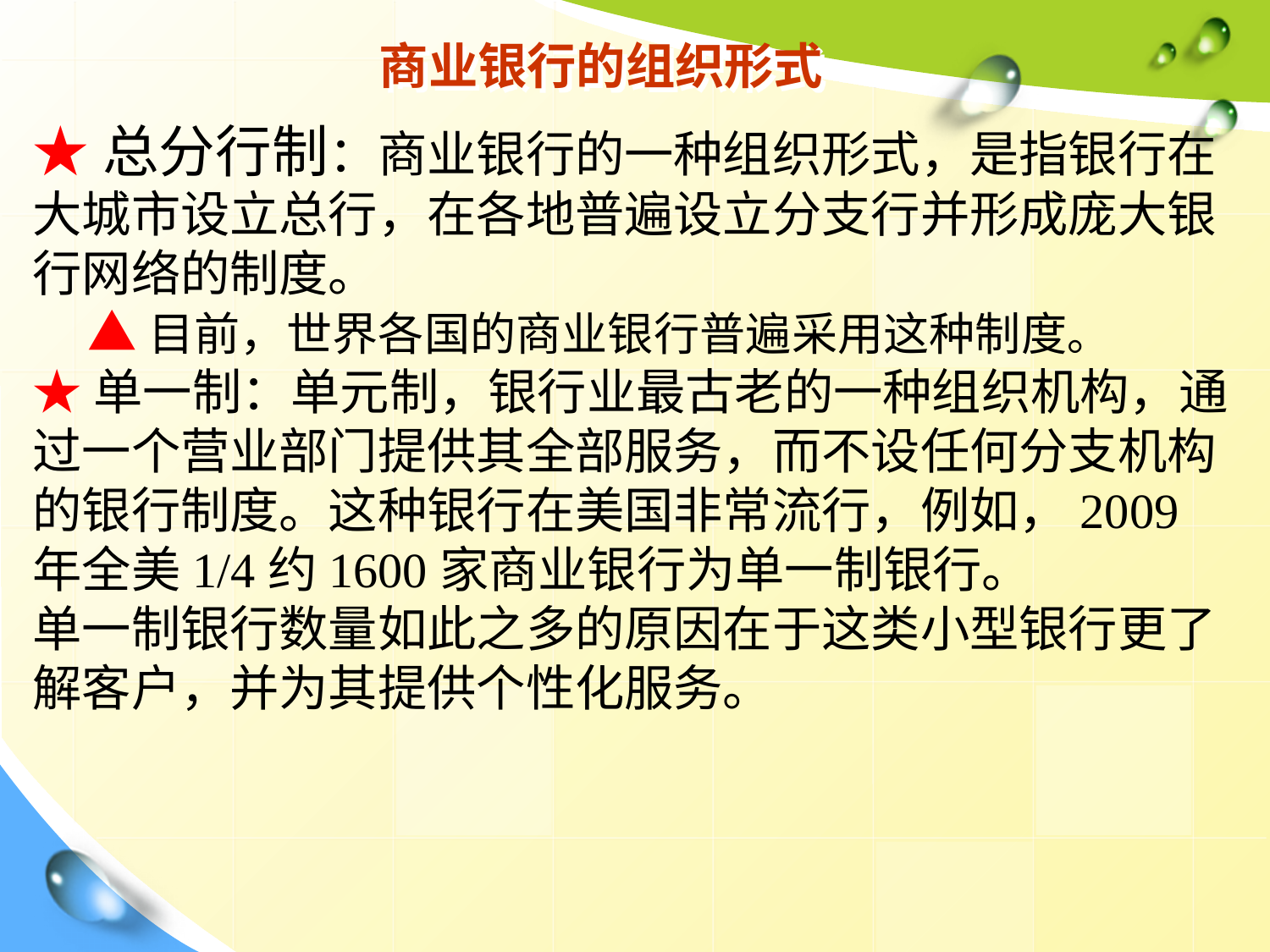

# 商业银行的组织形式
★总分行制：商业银行的一种组织形式，是指银行在大城市设立总行，在各地普遍设立分支行并形成庞大银行网络的制度。
     ▲目前，世界各国的商业银行普遍采用这种制度。
★单一制：单元制，银行业最古老的一种组织机构，通过一个营业部门提供其全部服务，而不设任何分支机构的银行制度。这种银行在美国非常流行，例如，2009年全美1/4约1600家商业银行为单一制银行。
单一制银行数量如此之多的原因在于这类小型银行更了解客户，并为其提供个性化服务。